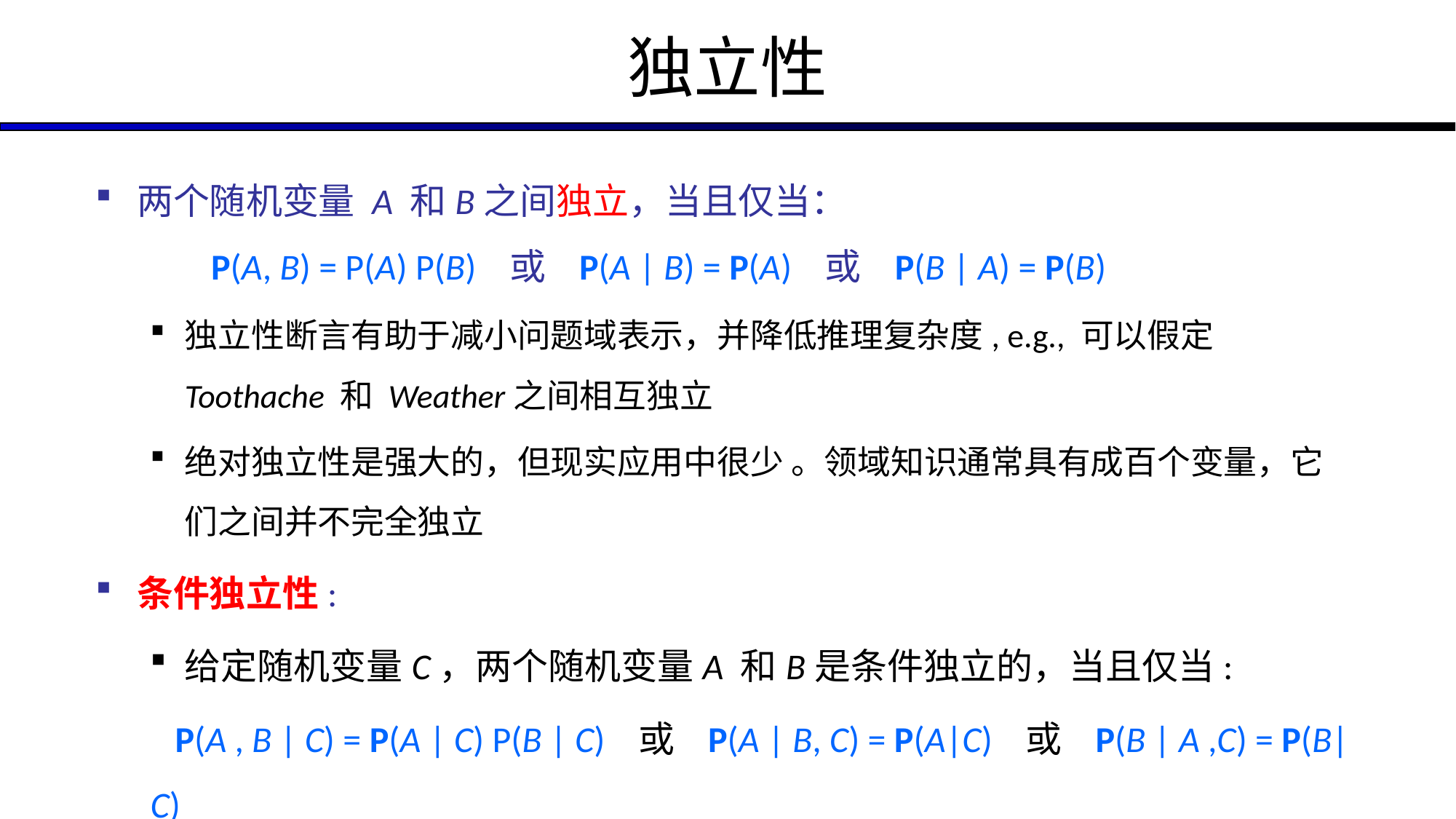

# 独立性
两个随机变量 A 和B之间独立，当且仅当：
        P(A, B) = P(A) P(B)   或   P(A | B) = P(A)   或   P(B | A) = P(B)
独立性断言有助于减小问题域表示，并降低推理复杂度, e.g., 可以假定 Toothache 和 Weather之间相互独立
绝对独立性是强大的，但现实应用中很少 。领域知识通常具有成百个变量，它们之间并不完全独立
条件独立性:
给定随机变量C，两个随机变量A 和B是条件独立的，当且仅当:
   P(A , B | C) = P(A | C) P(B | C)   或   P(A | B, C) = P(A|C)   或   P(B | A ,C) = P(B|C)